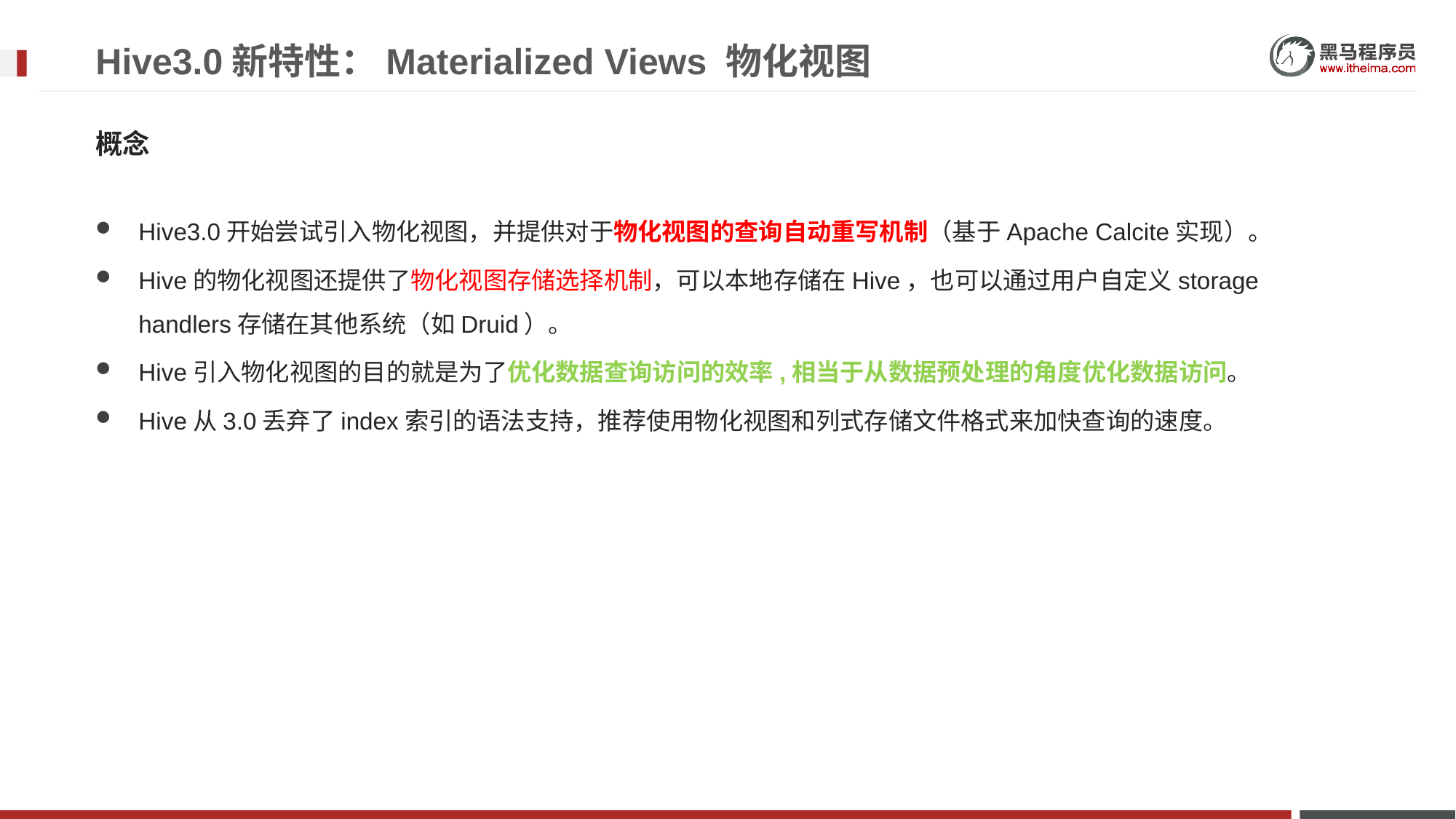

# Hive3.0新特性：Materialized Views 物化视图
概念
Hive3.0开始尝试引入物化视图，并提供对于物化视图的查询自动重写机制（基于Apache Calcite实现）。
Hive的物化视图还提供了物化视图存储选择机制，可以本地存储在Hive，也可以通过用户自定义storage handlers存储在其他系统（如Druid）。
Hive引入物化视图的目的就是为了优化数据查询访问的效率,相当于从数据预处理的角度优化数据访问。
Hive从3.0丢弃了index索引的语法支持，推荐使用物化视图和列式存储文件格式来加快查询的速度。